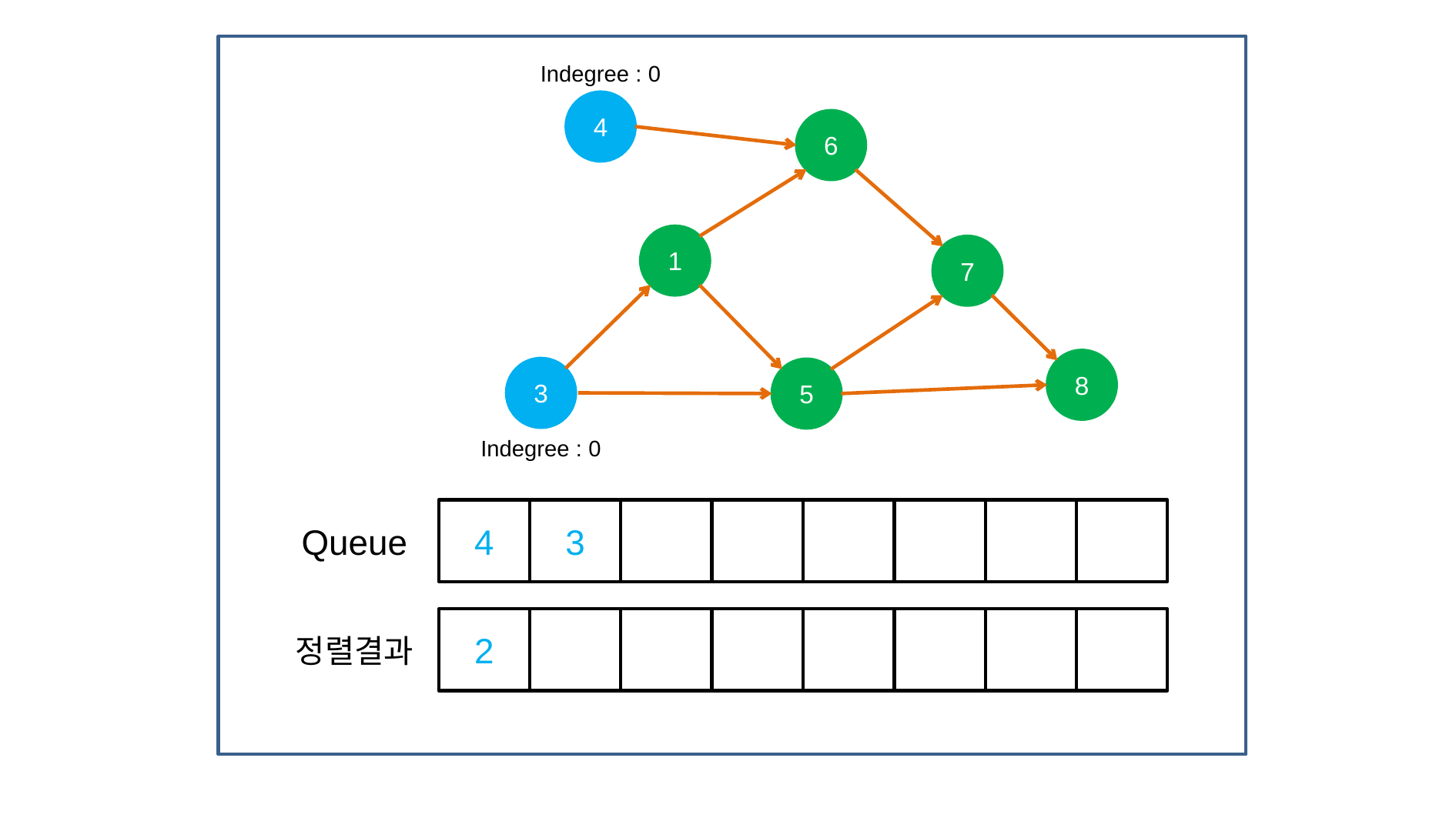

Indegree : 0
4
6
1
7
8
3
5
Indegree : 0
4
3

Queue
2

정렬결과